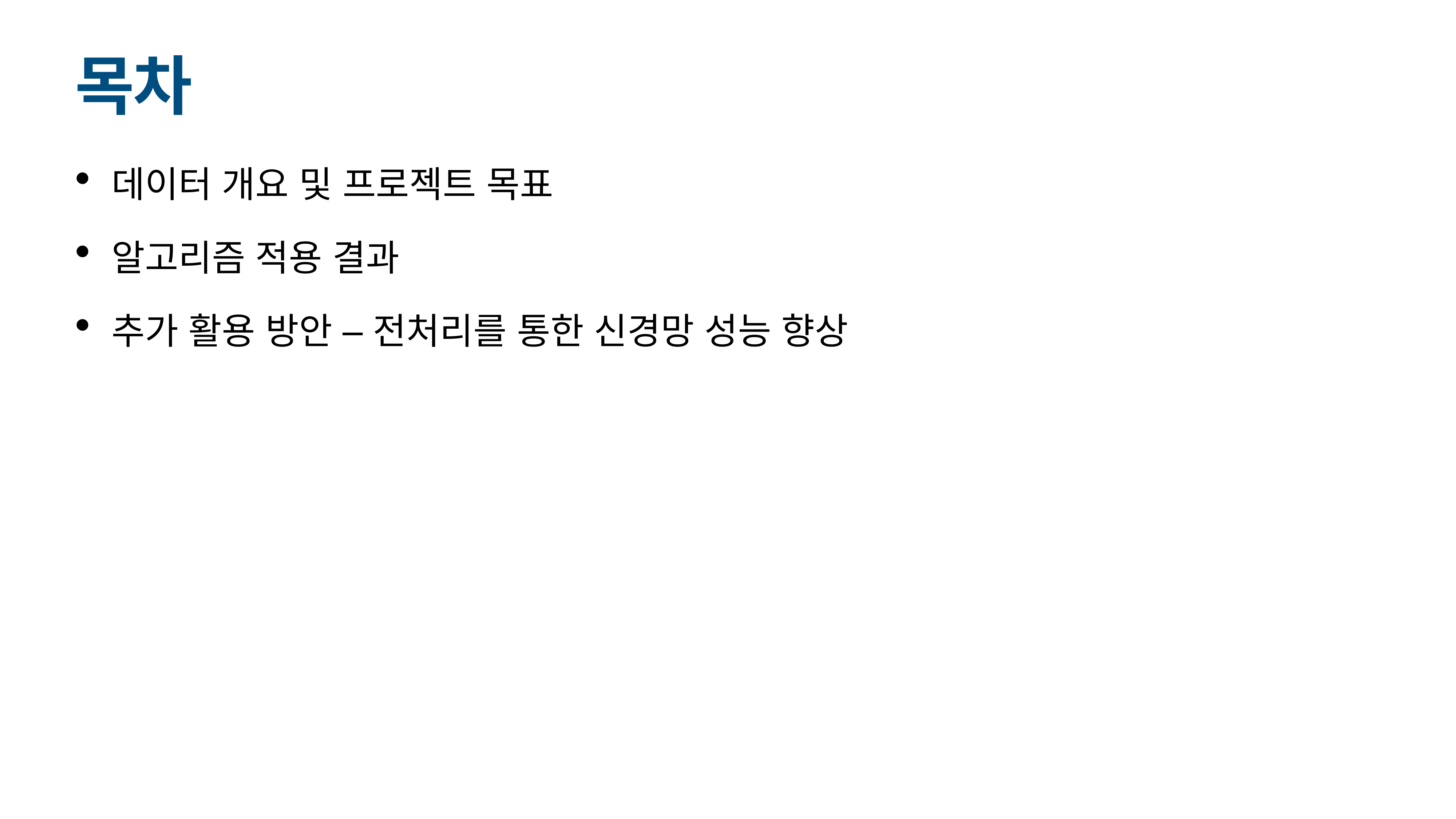

# 목차
데이터 개요 및 프로젝트 목표
알고리즘 적용 결과
추가 활용 방안 – 전처리를 통한 신경망 성능 향상